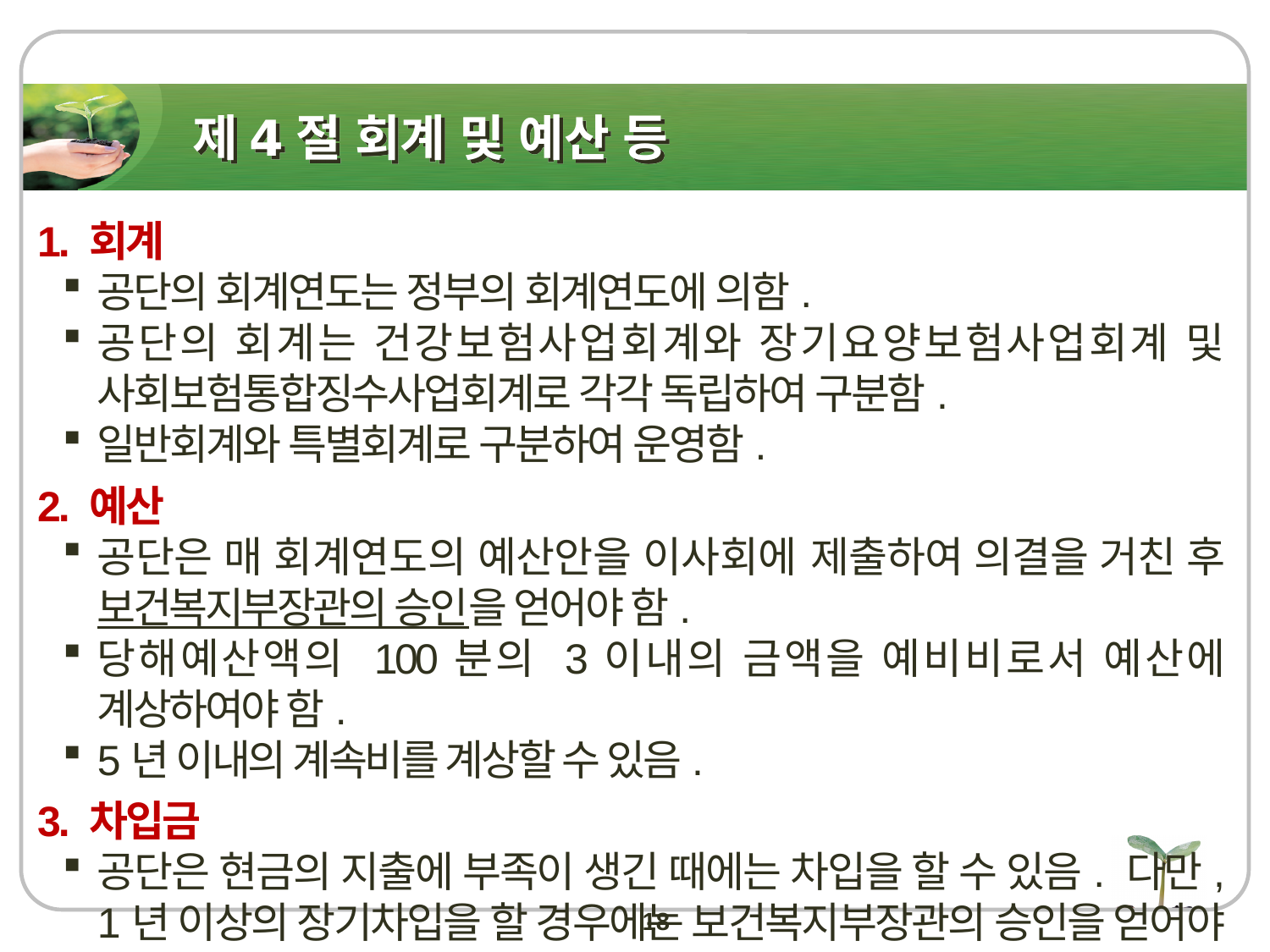

# 제4절 회계 및 예산 등
1. 회계
공단의 회계연도는 정부의 회계연도에 의함.
공단의 회계는 건강보험사업회계와 장기요양보험사업회계 및 사회보험통합징수사업회계로 각각 독립하여 구분함.
일반회계와 특별회계로 구분하여 운영함.
2. 예산
공단은 매 회계연도의 예산안을 이사회에 제출하여 의결을 거친 후 보건복지부장관의 승인을 얻어야 함.
당해예산액의 100분의 3이내의 금액을 예비비로서 예산에 계상하여야 함.
5년 이내의 계속비를 계상할 수 있음.
3. 차입금
공단은 현금의 지출에 부족이 생긴 때에는 차입을 할 수 있음. 다만, 1년 이상의 장기차입을 할 경우에는 보건복지부장관의 승인을 얻어야 함.
18